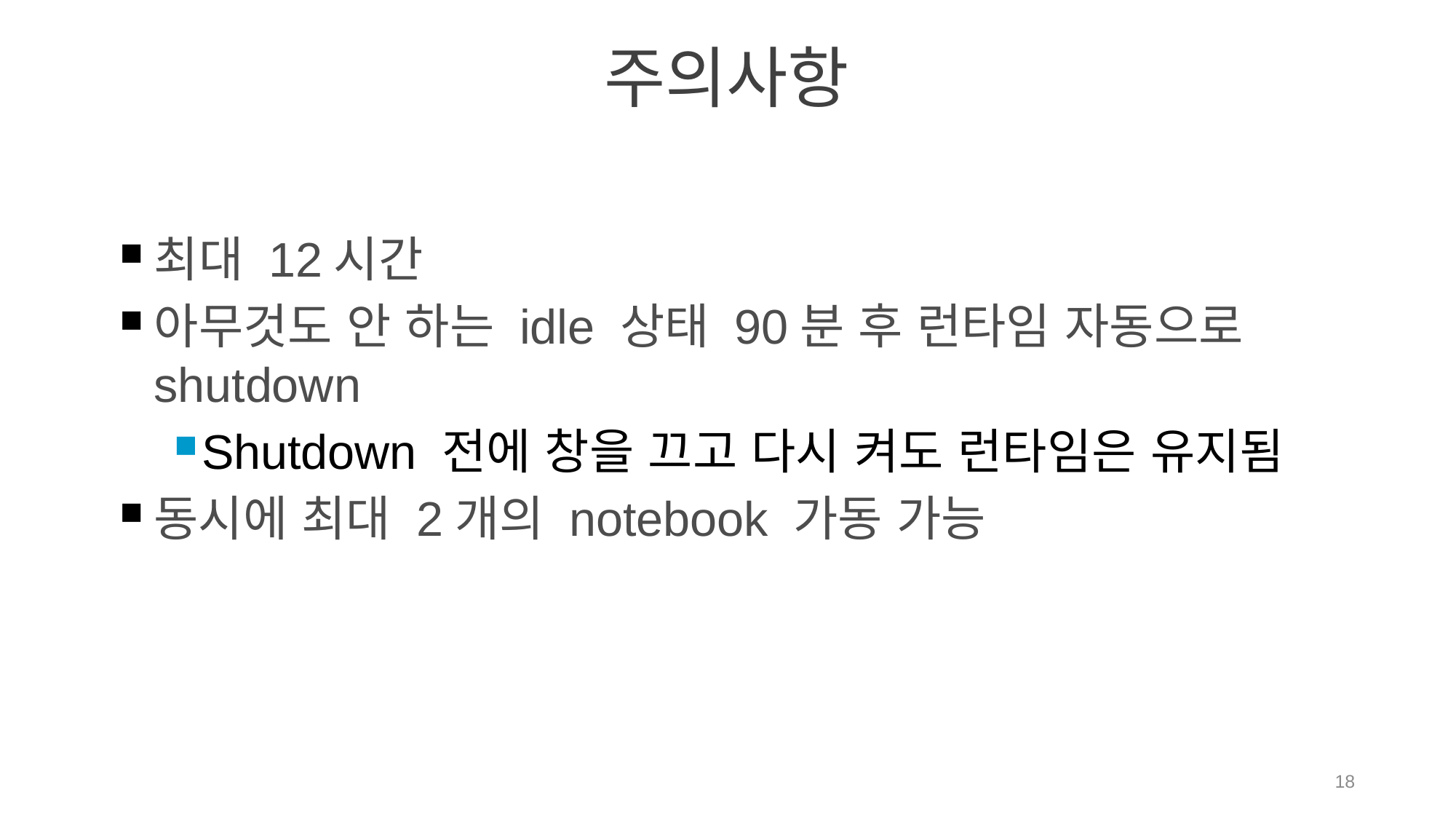

# 주의사항
최대 12시간
아무것도 안 하는 idle 상태 90분 후 런타임 자동으로 shutdown
Shutdown 전에 창을 끄고 다시 켜도 런타임은 유지됨
동시에 최대 2개의 notebook 가동 가능
18